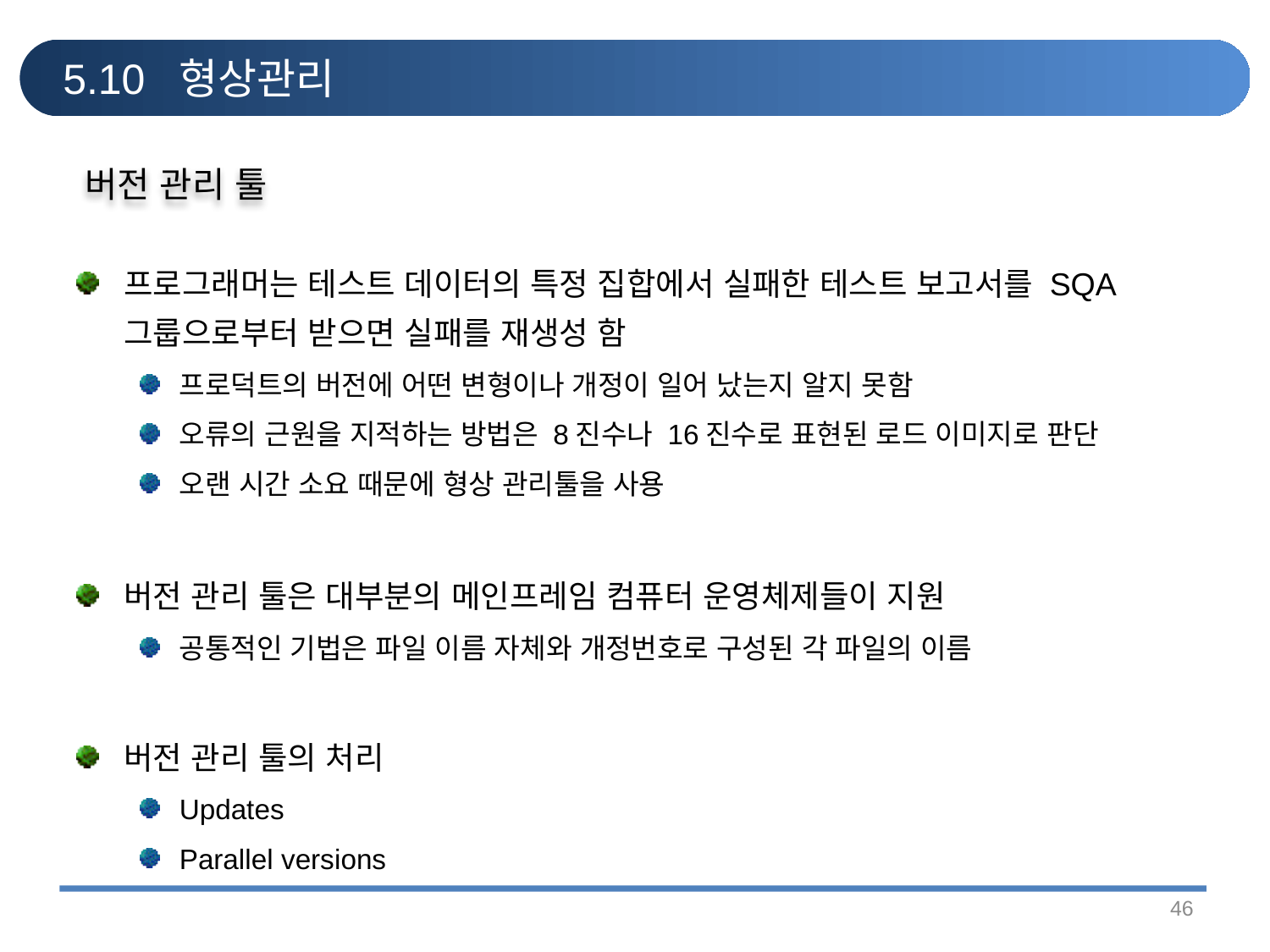

# 5.10  형상관리
버전 관리 툴
프로그래머는 테스트 데이터의 특정 집합에서 실패한 테스트 보고서를 SQA 그룹으로부터 받으면 실패를 재생성 함
프로덕트의 버전에 어떤 변형이나 개정이 일어 났는지 알지 못함
오류의 근원을 지적하는 방법은 8진수나 16진수로 표현된 로드 이미지로 판단
오랜 시간 소요 때문에 형상 관리툴을 사용

버전 관리 툴은 대부분의 메인프레임 컴퓨터 운영체제들이 지원
공통적인 기법은 파일 이름 자체와 개정번호로 구성된 각 파일의 이름

버전 관리 툴의 처리
Updates
Parallel versions
46